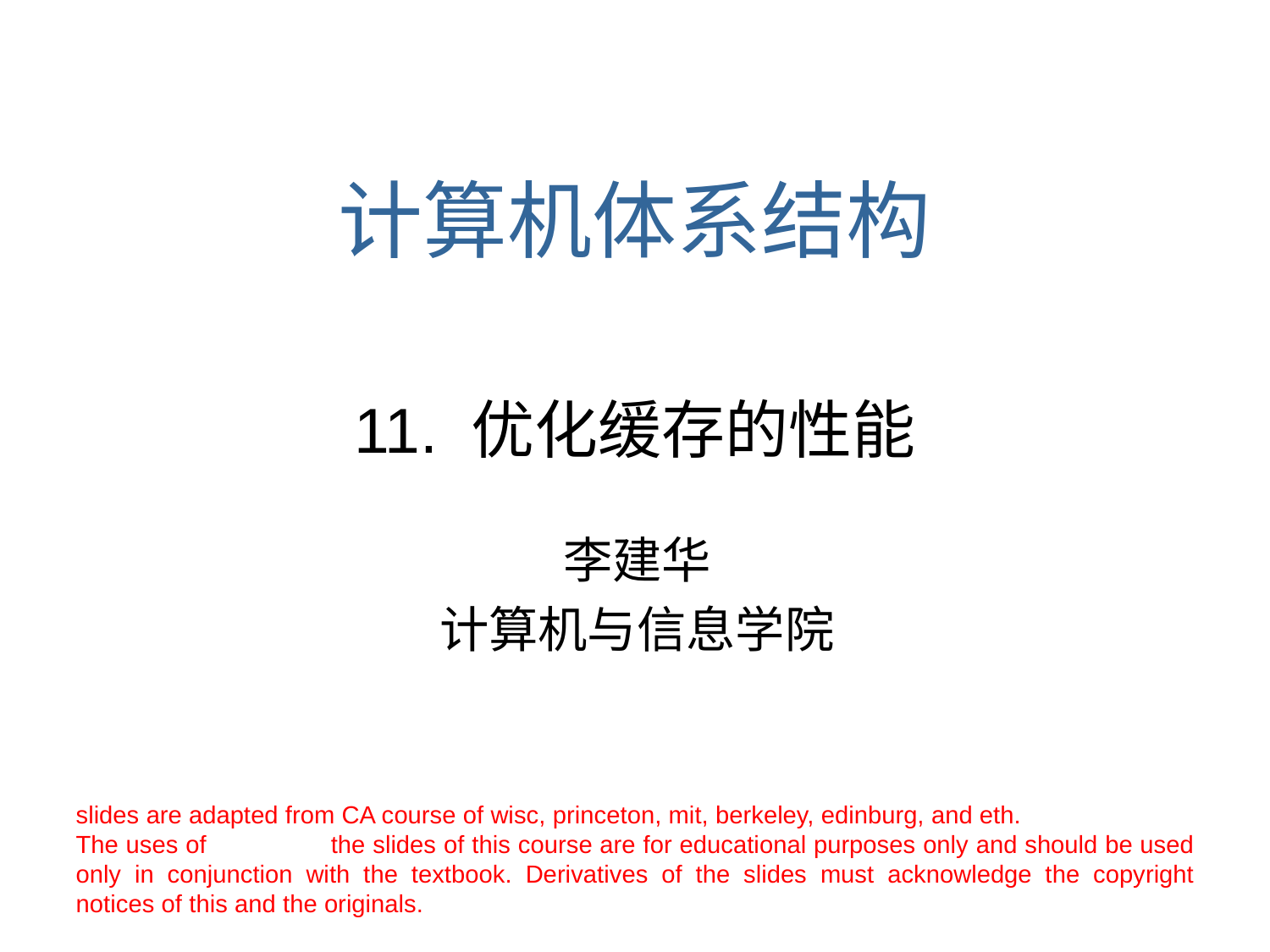

# 计算机体系结构
11. 优化缓存的性能

李建华
计算机与信息学院
slides are adapted from CA course of wisc, princeton, mit, berkeley, edinburg, and eth.
The uses of	the slides of this course are for educational purposes only and should be used only in conjunction with the textbook. Derivatives of the slides must acknowledge the copyright notices of this and the originals.